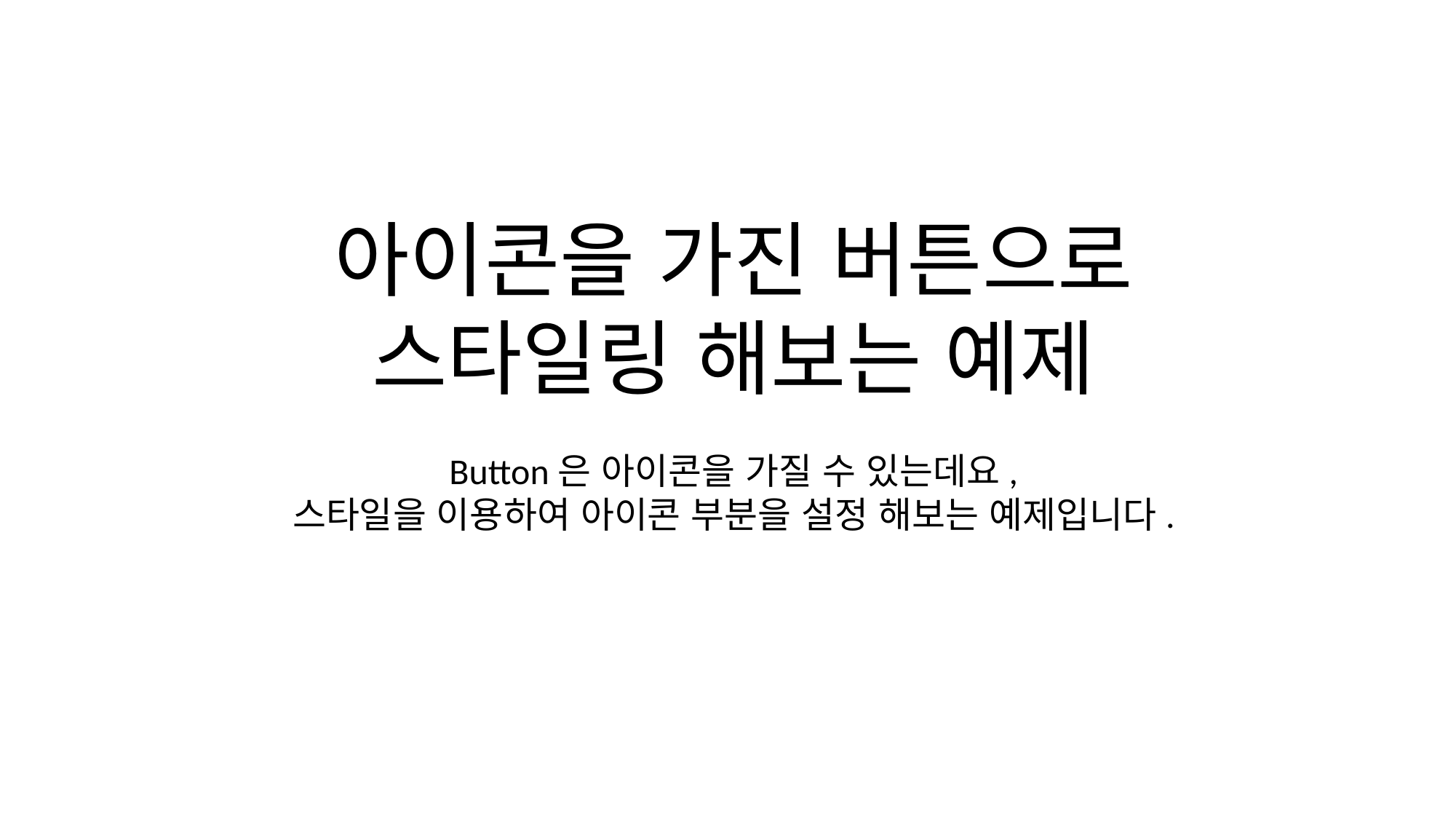

아이콘을 가진 버튼으로
스타일링 해보는 예제

Button은 아이콘을 가질 수 있는데요,
스타일을 이용하여 아이콘 부분을 설정 해보는 예제입니다.